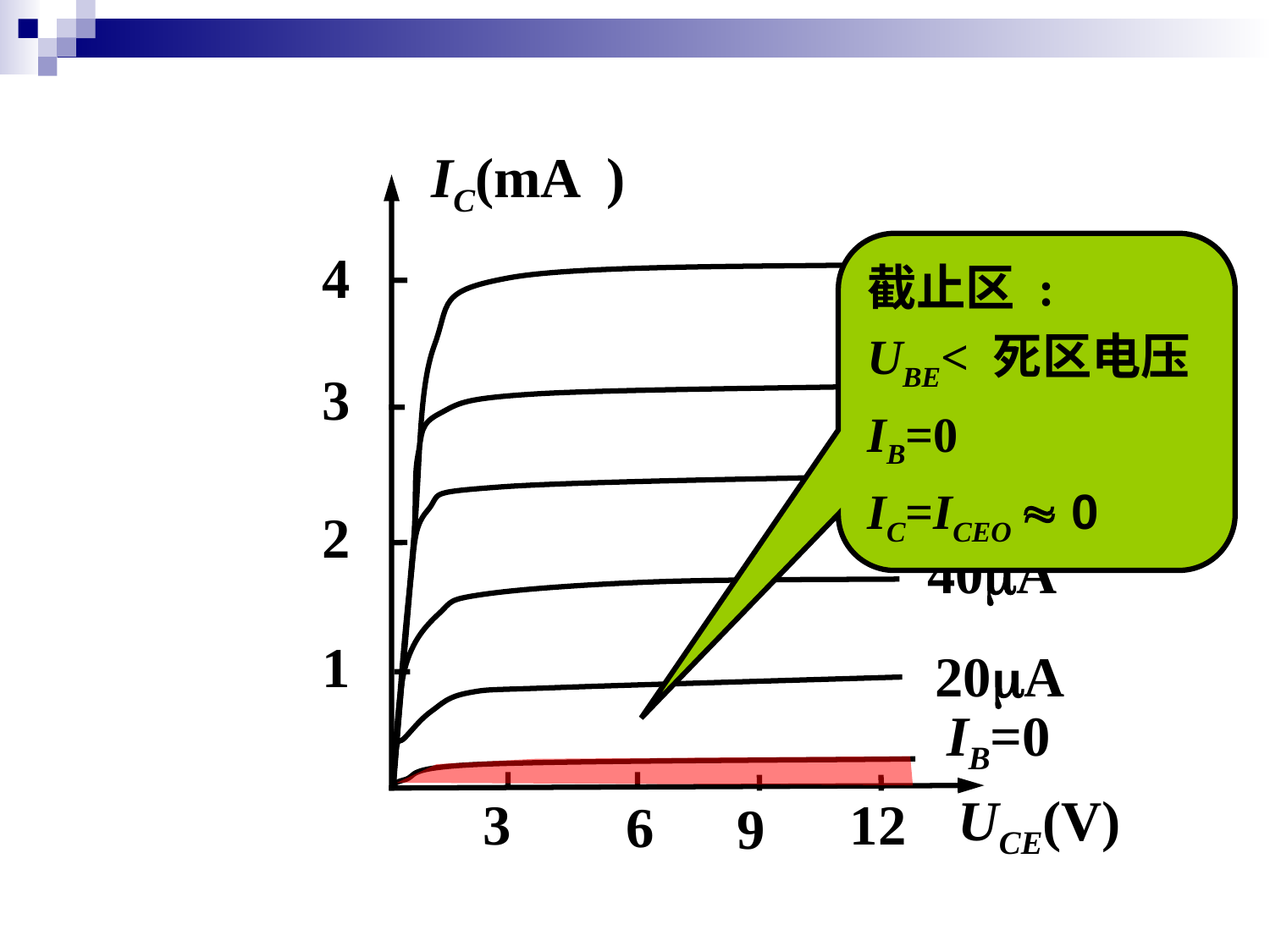

IC(mA  )

4

3

2

1

100μA
80μA
60μA
40μA
20μA
IB=0

3
12
UCE(V)
6

9
截止区 :
UBE< 死区电压
IB=0
IC=ICEO ≈ 0

59